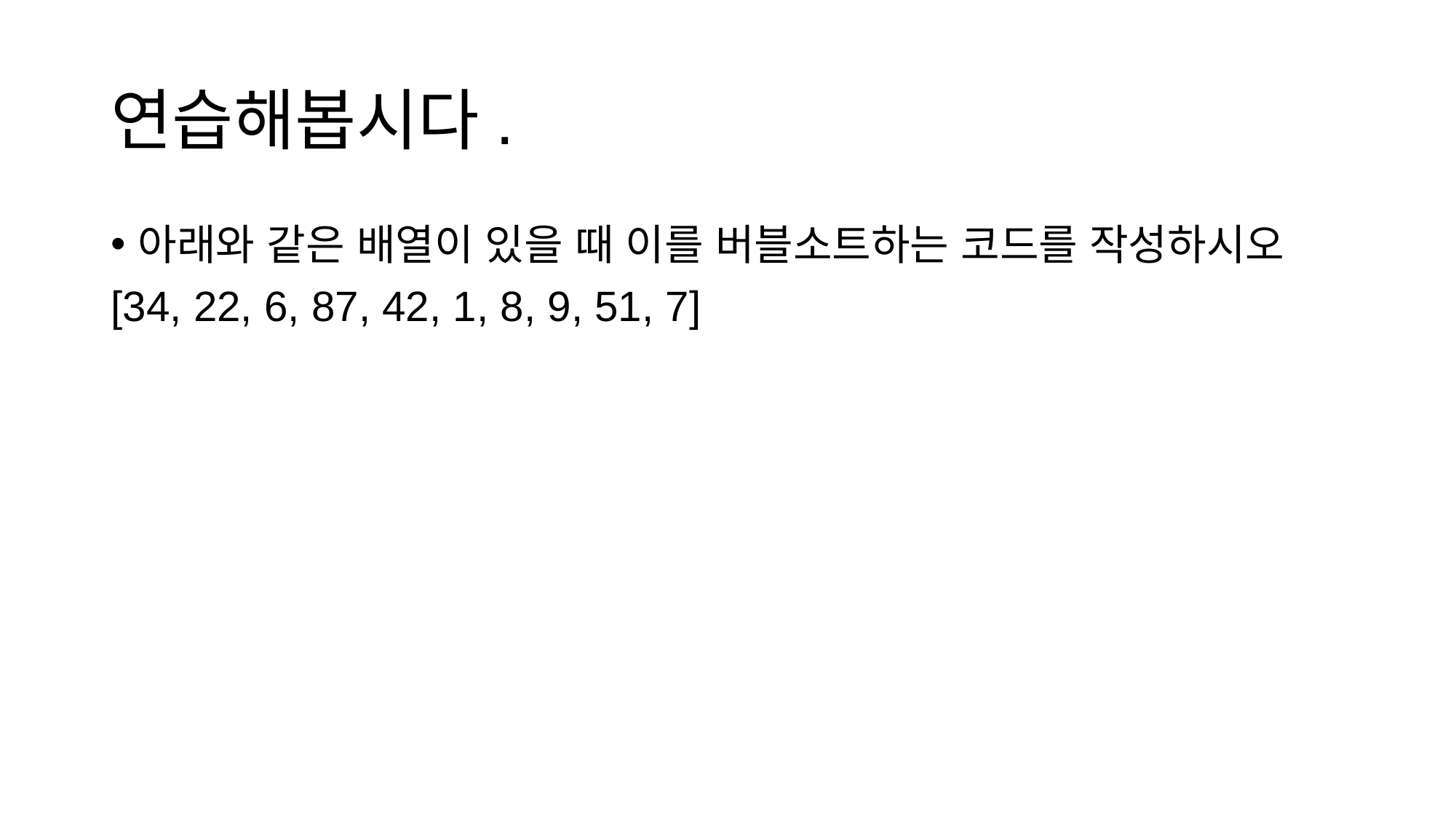

# 연습해봅시다.
아래와 같은 배열이 있을 때 이를 버블소트하는 코드를 작성하시오
[34, 22, 6, 87, 42, 1, 8, 9, 51, 7]